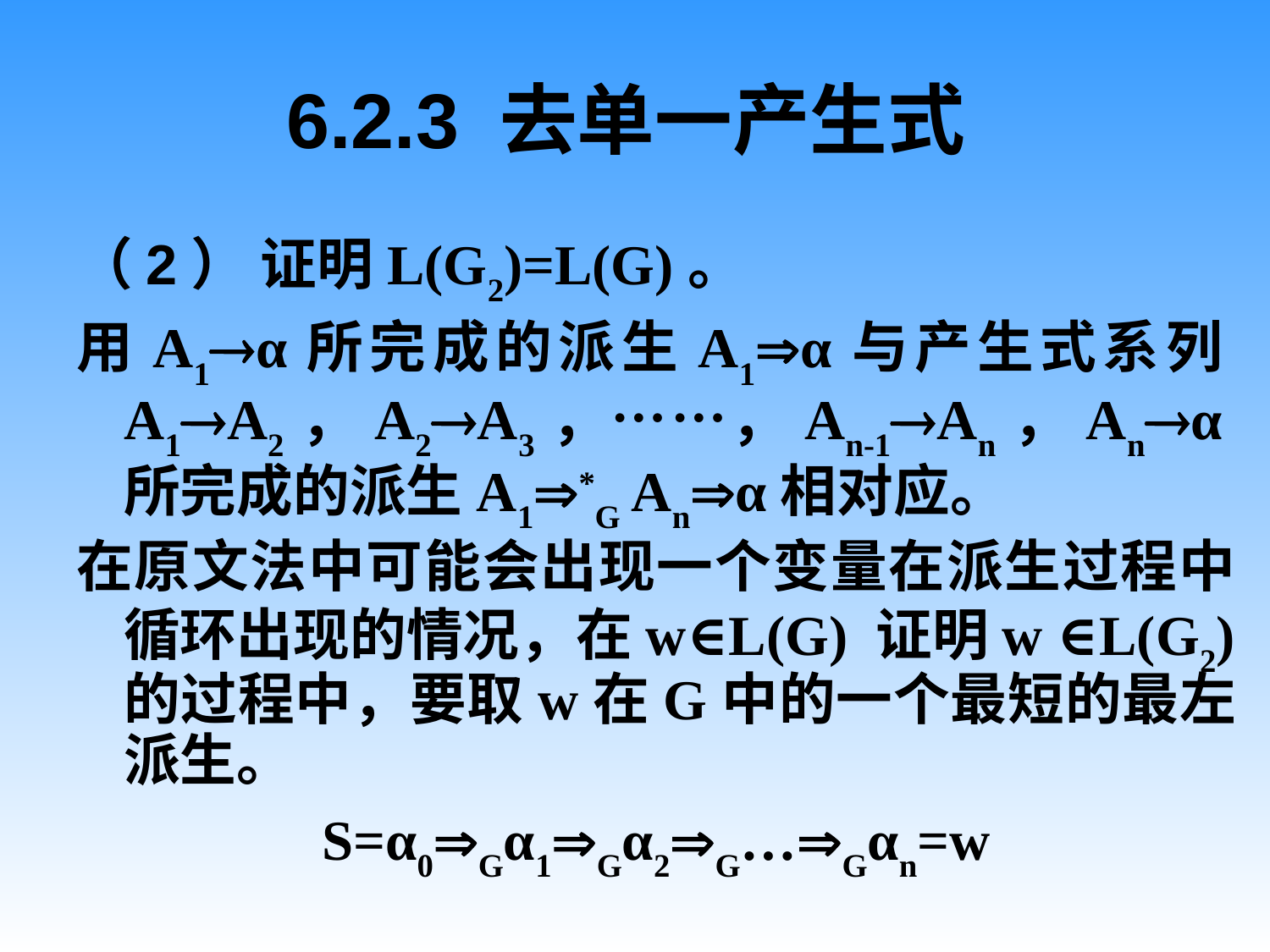

# 6.2.3 去单一产生式
（2） 证明L(G2)=L(G)。
用A1→α所完成的派生A1⇒α与产生式系列A1→A2，A2→A3，……，An-1→An，An→α所完成的派生A1⇒*G An⇒α相对应。
在原文法中可能会出现一个变量在派生过程中循环出现的情况，在w∈L(G) 证明w ∈L(G2)的过程中，要取w在G中的一个最短的最左派生。
S=α0⇒Gα1⇒Gα2⇒G…⇒Gαn=w

79